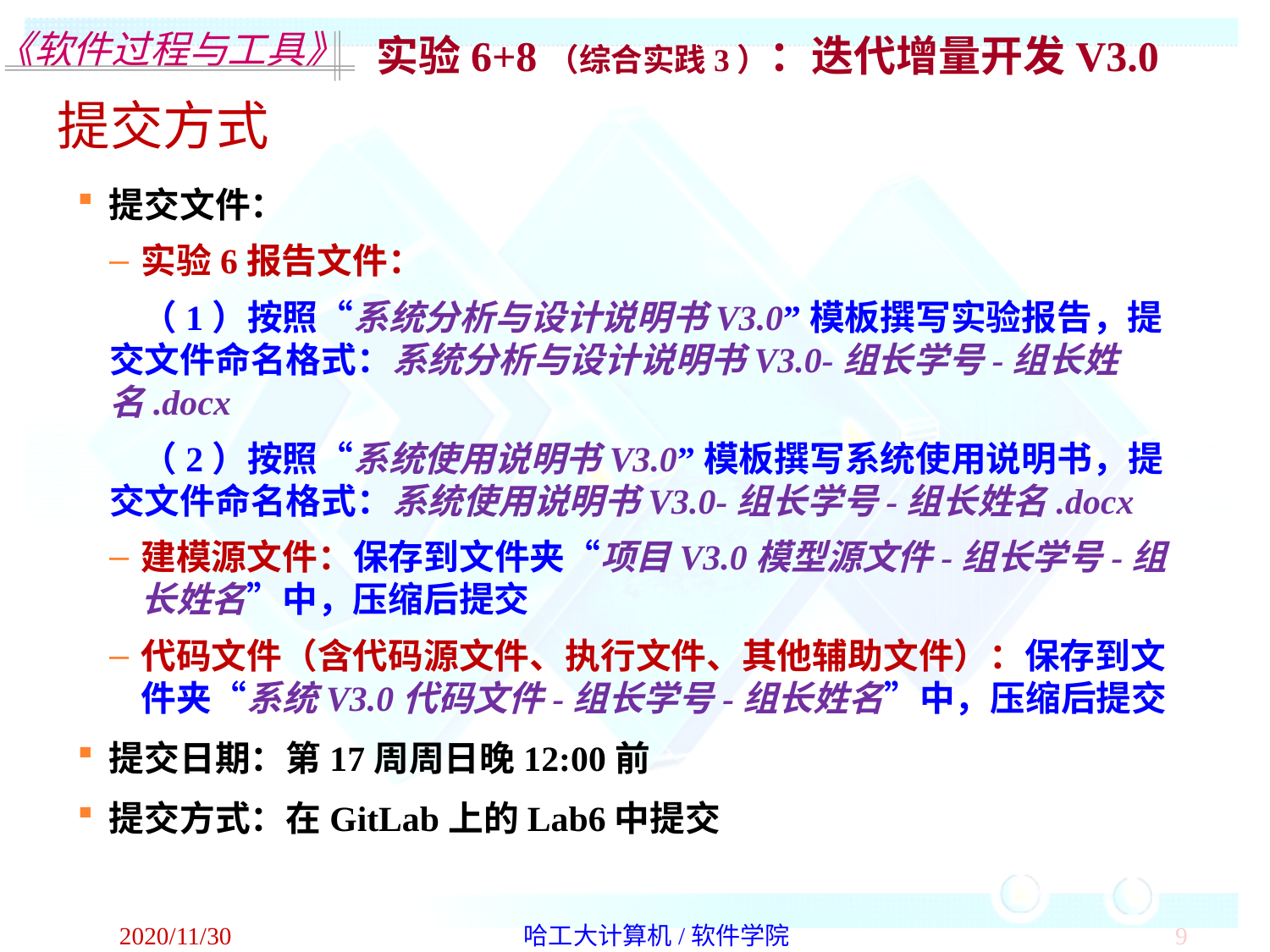

实验6+8（综合实践3）：迭代增量开发V3.0
提交方式
提交文件：
实验6报告文件：
   （1）按照“系统分析与设计说明书V3.0”模板撰写实验报告，提交文件命名格式：系统分析与设计说明书V3.0-组长学号-组长姓名.docx
   （2）按照“系统使用说明书V3.0”模板撰写系统使用说明书，提交文件命名格式：系统使用说明书V3.0-组长学号-组长姓名.docx
建模源文件：保存到文件夹“项目V3.0模型源文件-组长学号-组长姓名”中，压缩后提交
代码文件（含代码源文件、执行文件、其他辅助文件）：保存到文件夹“系统V3.0代码文件-组长学号-组长姓名”中，压缩后提交
提交日期：第17周周日晚12:00前
提交方式：在GitLab上的Lab6中提交